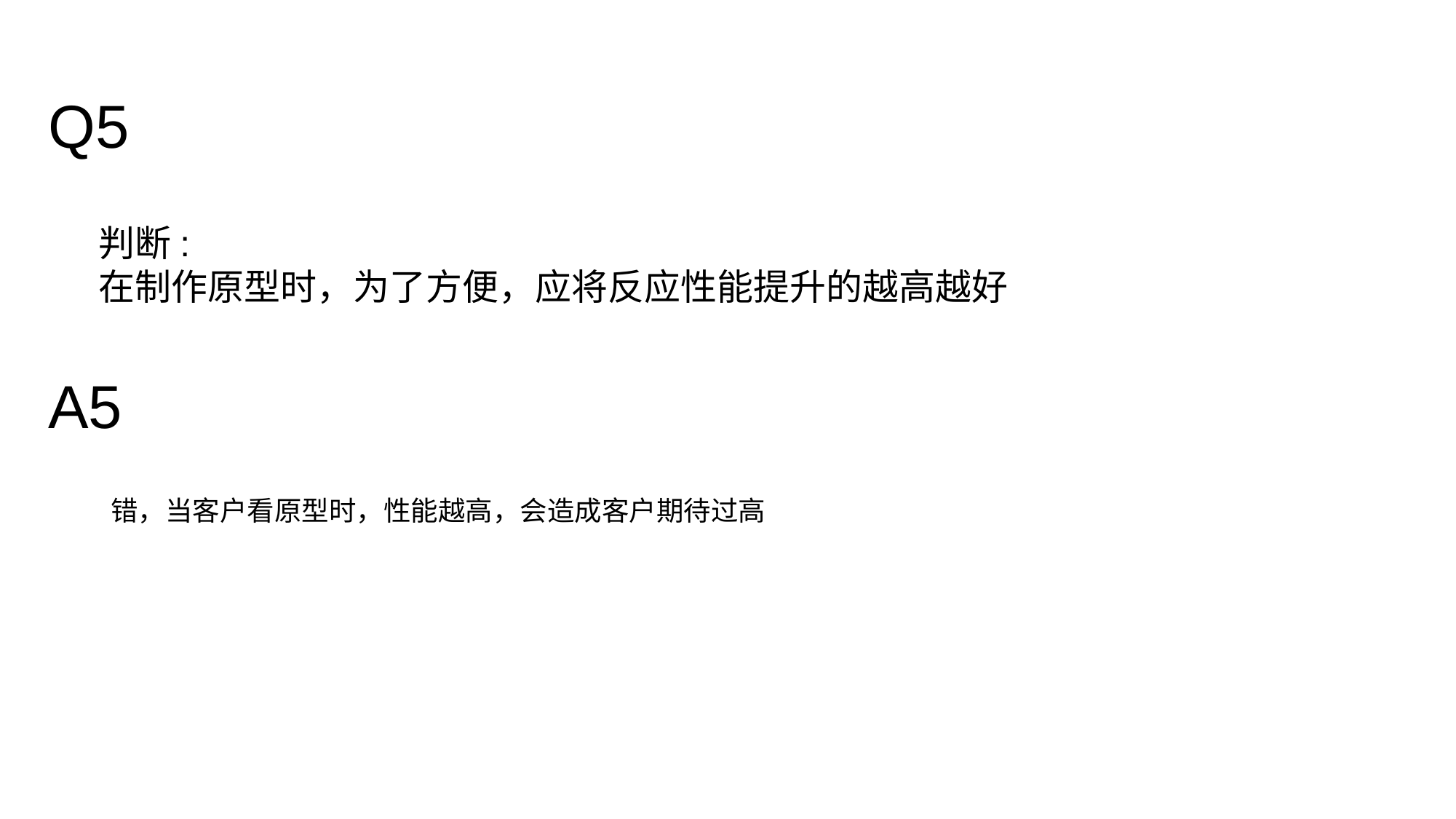

Q5
判断:
在制作原型时，为了方便，应将反应性能提升的越高越好
A5
错，当客户看原型时，性能越高，会造成客户期待过高